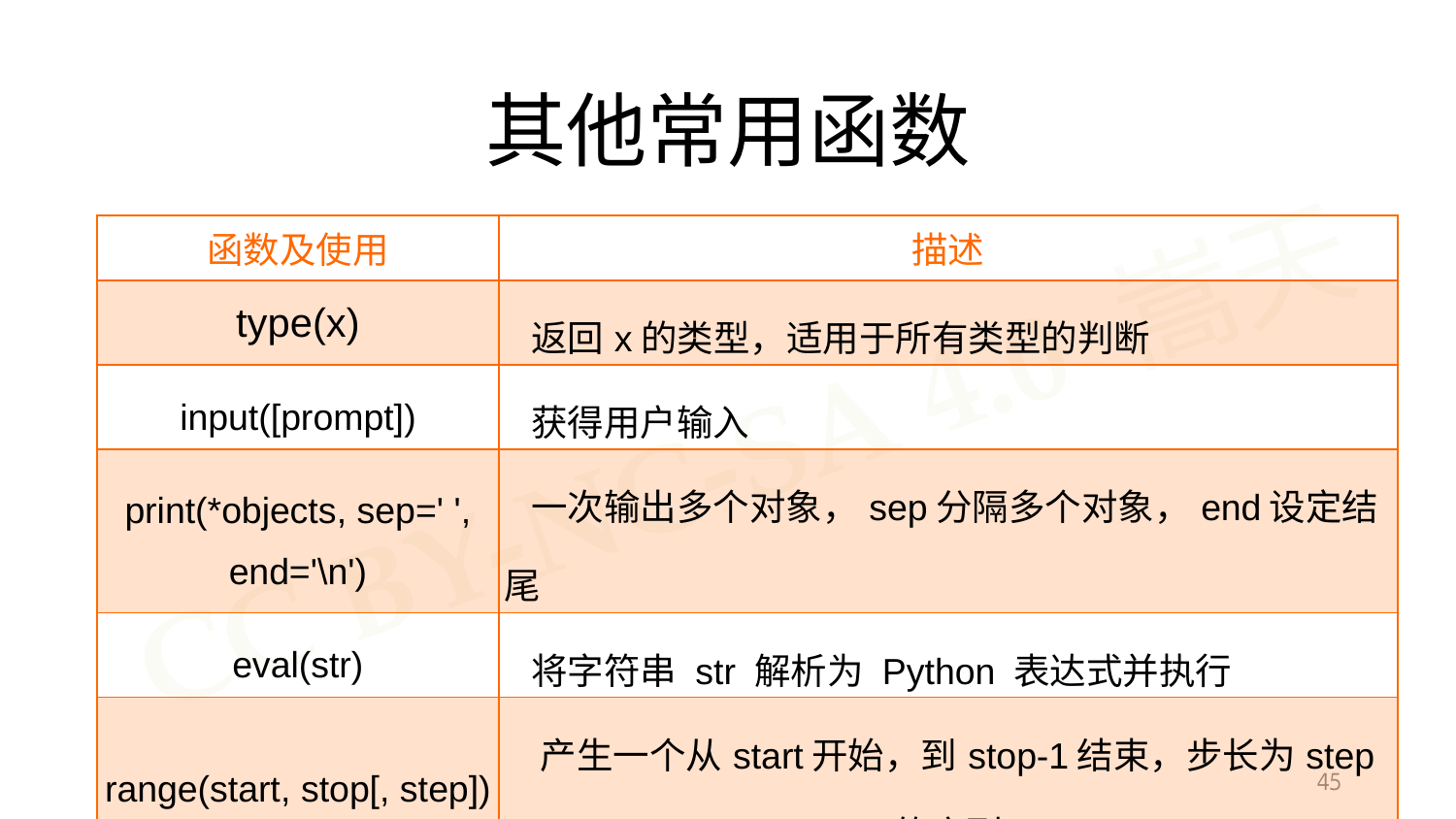

其他常用函数
| 函数及使用 | 描述 |
| --- | --- |
| type(x) | 返回x的类型，适用于所有类型的判断 |
| input([prompt]) | 获得用户输入 |
| print(\*objects, sep=' ', end='\n') | 一次输出多个对象，sep分隔多个对象，end设定结尾 |
| eval(str) | 将字符串 str 解析为 Python 表达式并执行 |
| range(start, stop[, step]) | 产生一个从start开始，到stop-1结束，步长为step的序列 |
45